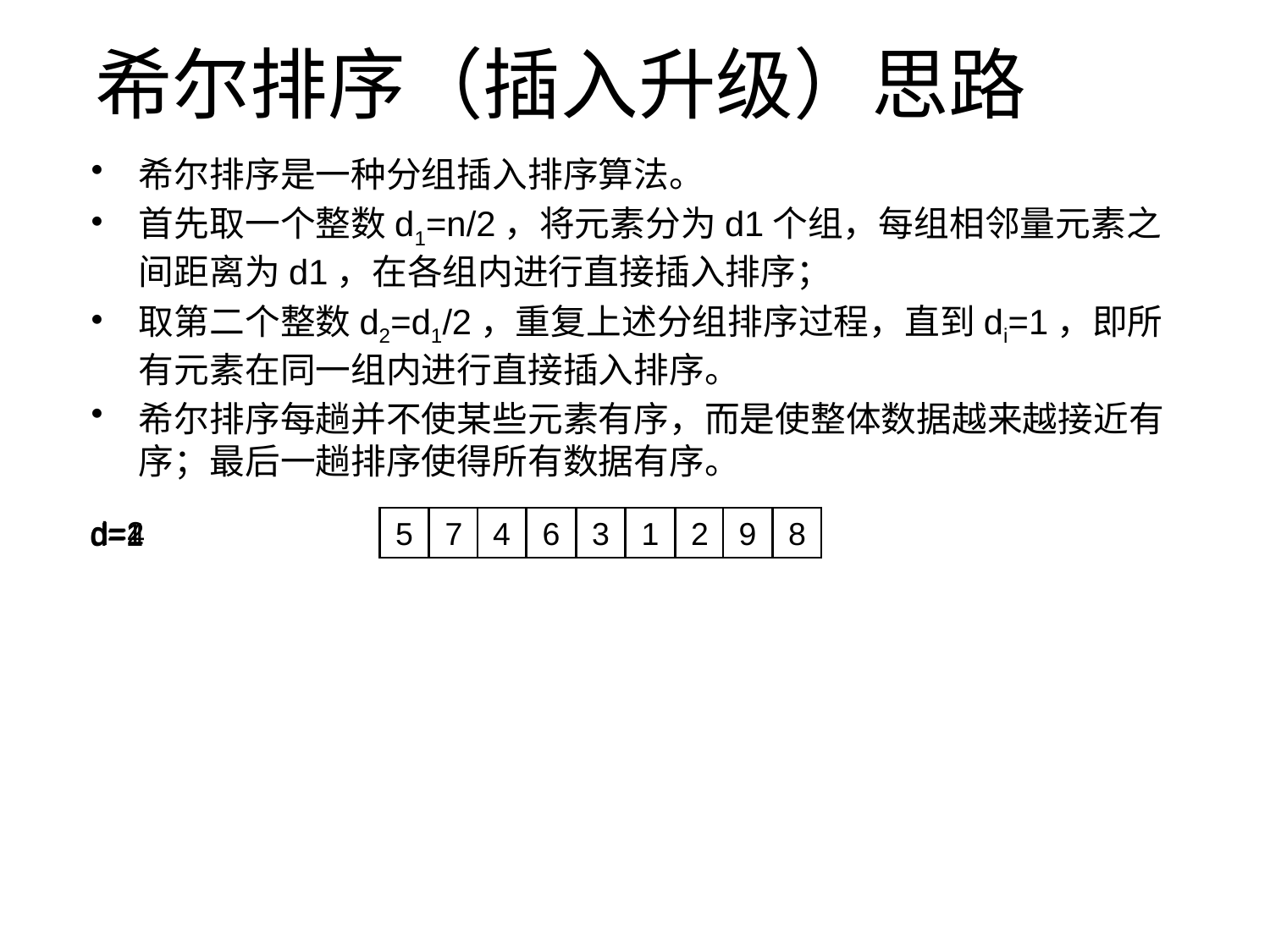

# 希尔排序（插入升级）思路
希尔排序是一种分组插入排序算法。
首先取一个整数d1=n/2，将元素分为d1个组，每组相邻量元素之间距离为d1，在各组内进行直接插入排序；
取第二个整数d2=d1/2，重复上述分组排序过程，直到di=1，即所有元素在同一组内进行直接插入排序。
希尔排序每趟并不使某些元素有序，而是使整体数据越来越接近有序；最后一趟排序使得所有数据有序。
d=2
d=4
5
7
4
6
3
1
2
9
8
d=1